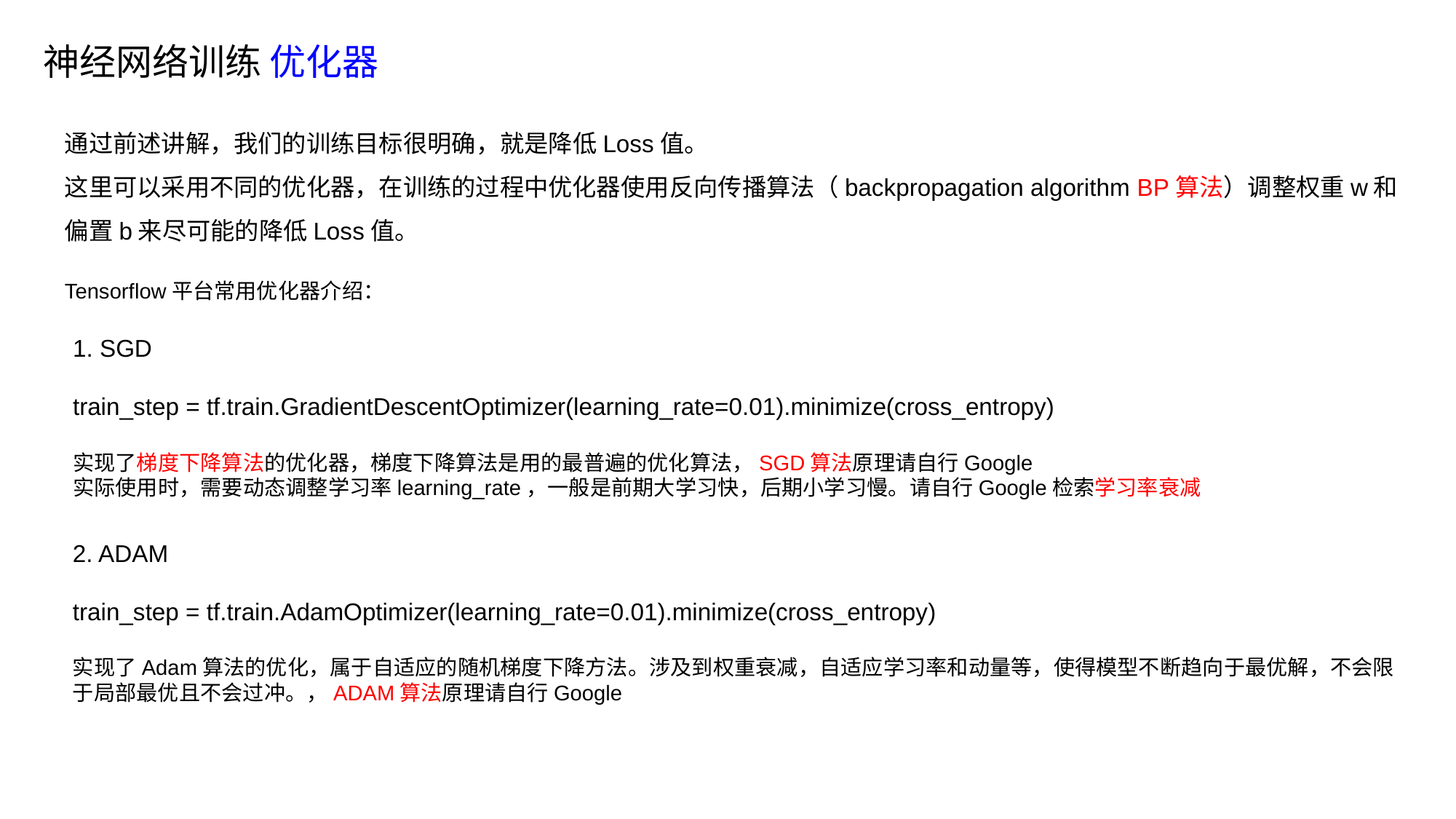

神经网络训练 优化器
通过前述讲解，我们的训练目标很明确，就是降低Loss值。
这里可以采用不同的优化器，在训练的过程中优化器使用反向传播算法（backpropagation algorithm BP算法）调整权重w和偏置b来尽可能的降低Loss值。
Tensorflow平台常用优化器介绍：
1. SGD

train_step = tf.train.GradientDescentOptimizer(learning_rate=0.01).minimize(cross_entropy)

实现了梯度下降算法的优化器，梯度下降算法是用的最普遍的优化算法，SGD算法原理请自行Google
实际使用时，需要动态调整学习率learning_rate，一般是前期大学习快，后期小学习慢。请自行Google检索学习率衰减
2. ADAM

train_step = tf.train.AdamOptimizer(learning_rate=0.01).minimize(cross_entropy)

实现了Adam算法的优化，属于自适应的随机梯度下降方法。涉及到权重衰减，自适应学习率和动量等，使得模型不断趋向于最优解，不会限于局部最优且不会过冲。，ADAM算法原理请自行Google